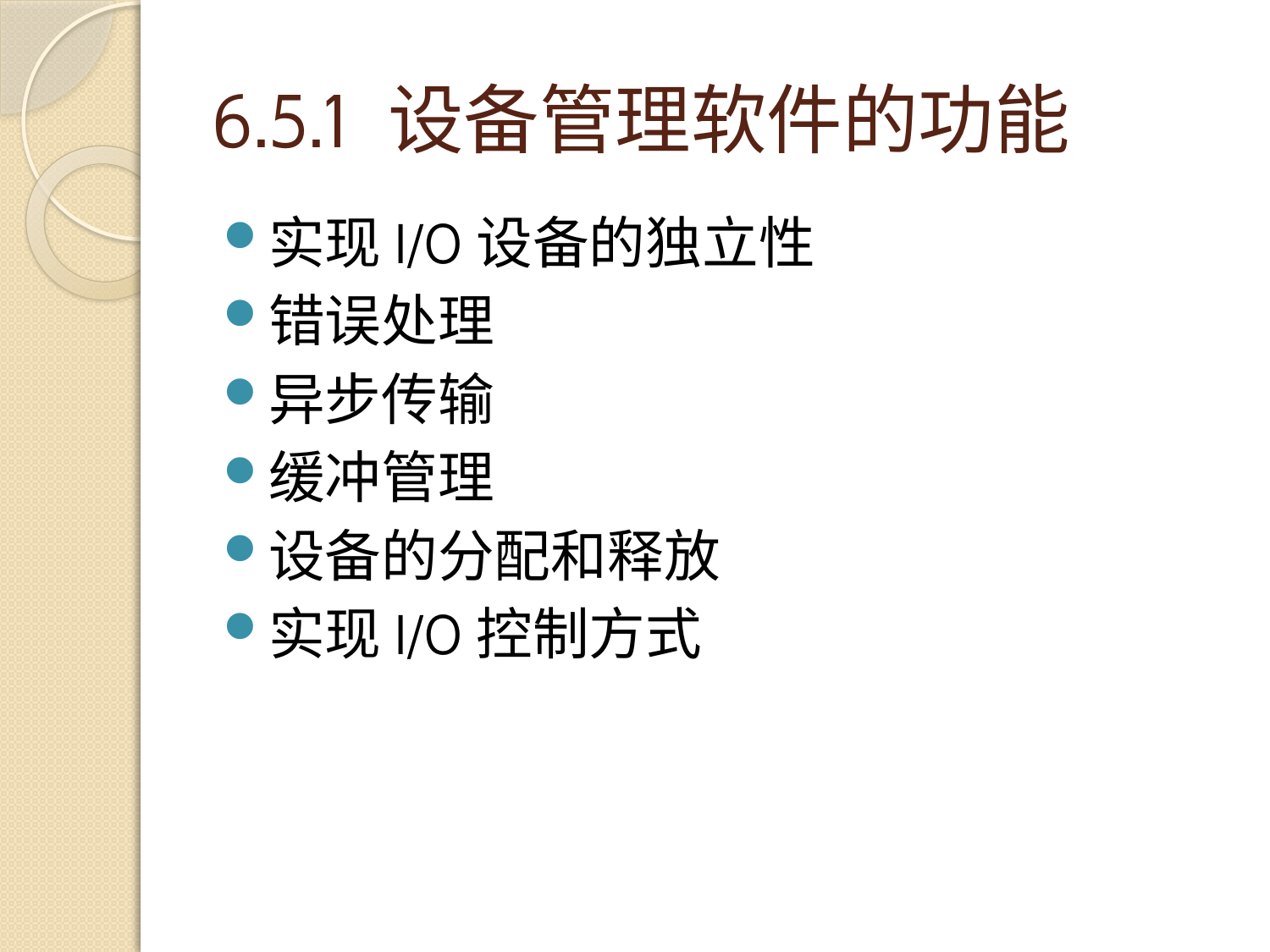

# 6.5.1 设备管理软件的功能
实现I/O设备的独立性
错误处理
异步传输
缓冲管理
设备的分配和释放
实现I/O控制方式